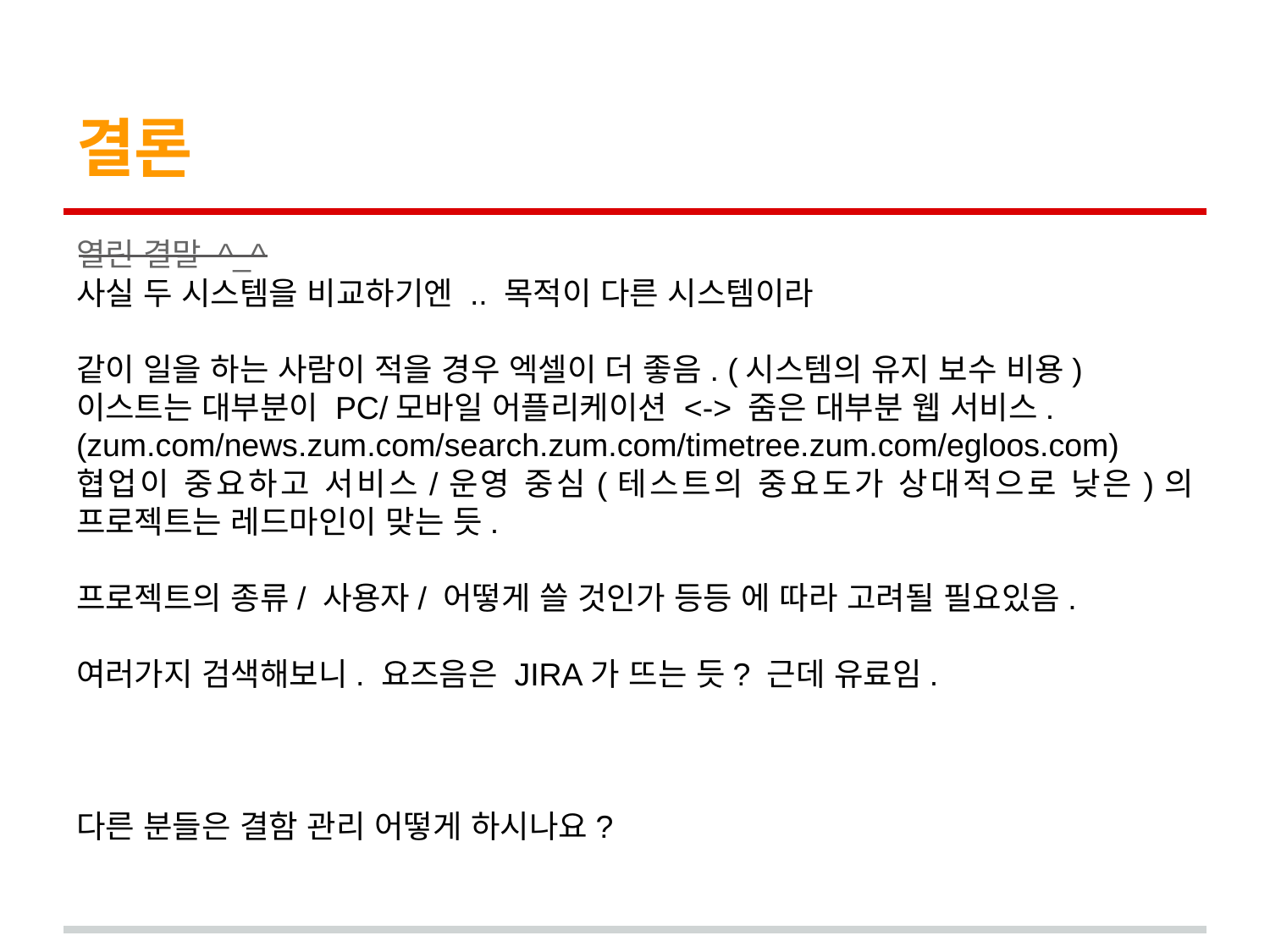

# 결론
열린 결말 ^_^
사실 두 시스템을 비교하기엔 .. 목적이 다른 시스템이라

같이 일을 하는 사람이 적을 경우 엑셀이 더 좋음. (시스템의 유지 보수 비용)
이스트는 대부분이 PC/모바일 어플리케이션 <-> 줌은 대부분 웹 서비스.
(zum.com/news.zum.com/search.zum.com/timetree.zum.com/egloos.com)
협업이 중요하고 서비스/운영 중심(테스트의 중요도가 상대적으로 낮은)의 프로젝트는 레드마인이 맞는 듯.

프로젝트의 종류/ 사용자/ 어떻게 쓸 것인가 등등 에 따라 고려될 필요있음.

여러가지 검색해보니. 요즈음은 JIRA가 뜨는 듯? 근데 유료임.

다른 분들은 결함 관리 어떻게 하시나요?